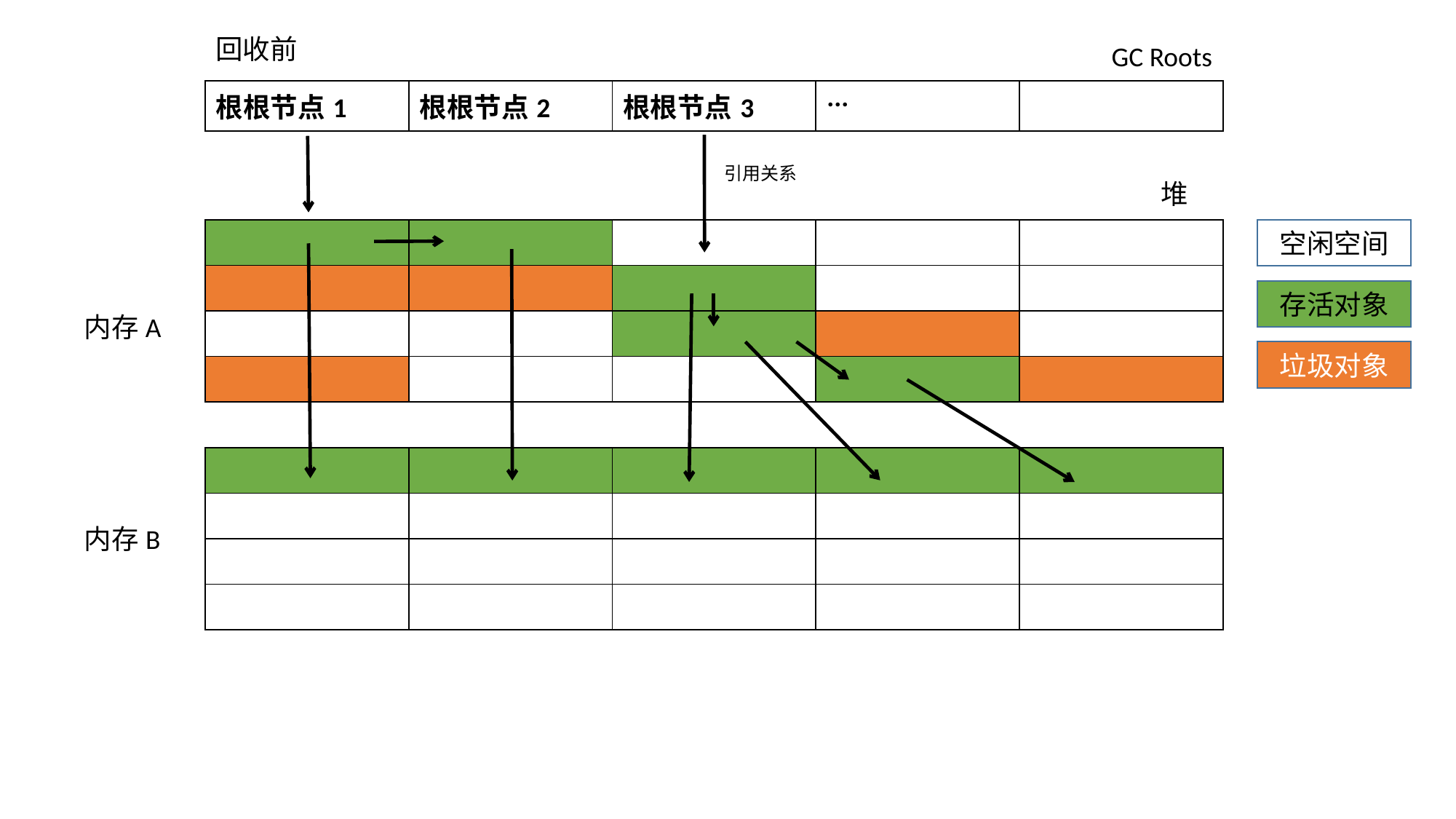

回收前
GC Roots
| 根根节点1 | 根根节点2 | 根根节点3 | ... |  |
| --- | --- | --- | --- | --- |
引用关系
堆
|  |  |  |  |  |
| --- | --- | --- | --- | --- |
|  |  |  |  |  |
|  |  |  |  |  |
|  |  |  |  |  |
空闲空间
存活对象
内存A
垃圾对象
|  |  |  |  |  |
| --- | --- | --- | --- | --- |
|  |  |  |  |  |
|  |  |  |  |  |
|  |  |  |  |  |
内存B